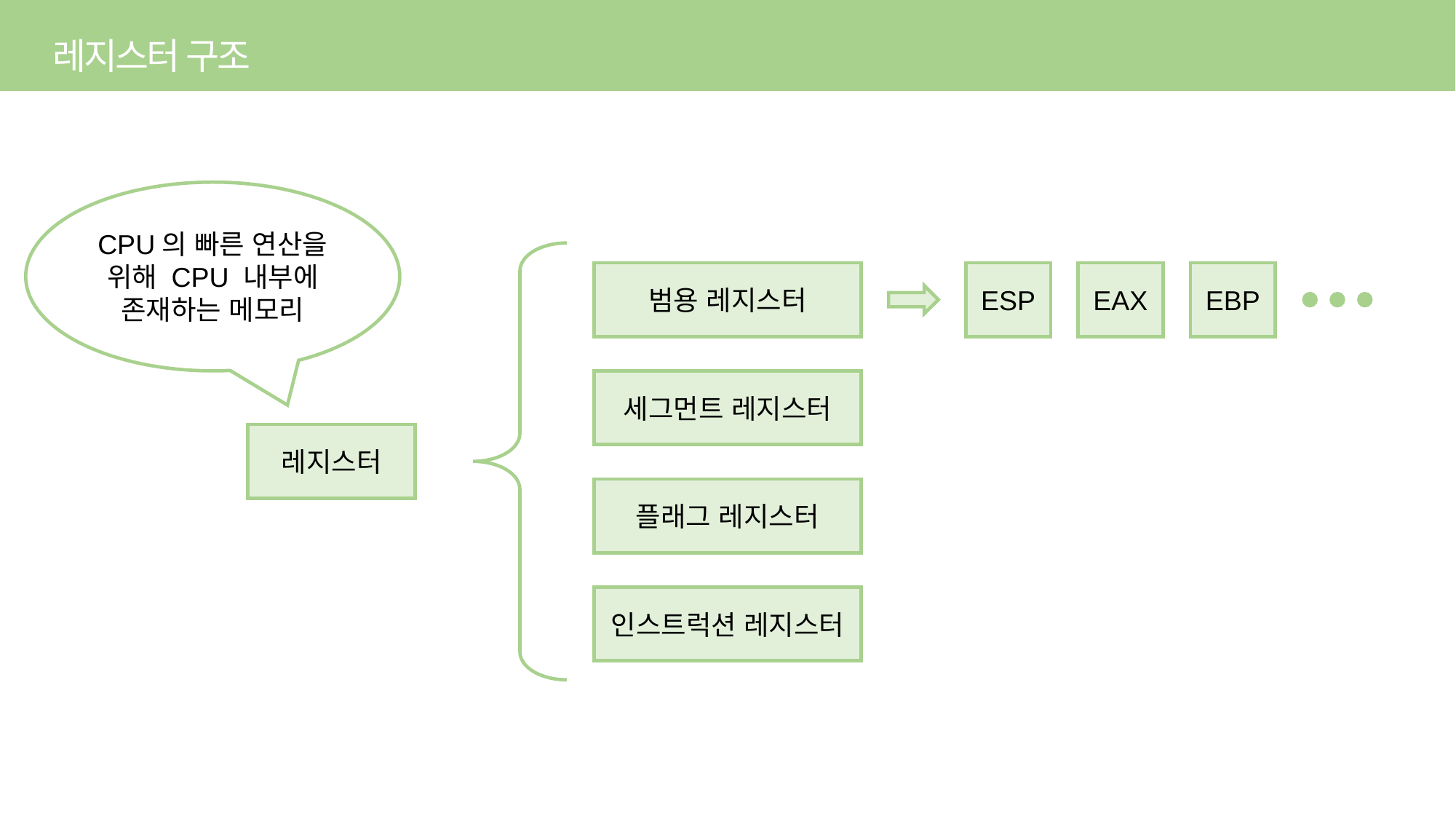

레지스터 구조
CPU의 빠른 연산을 위해 CPU 내부에 존재하는 메모리

범용 레지스터
ESP
EAX
EBP

세그먼트 레지스터
레지스터
플래그 레지스터
인스트럭션 레지스터